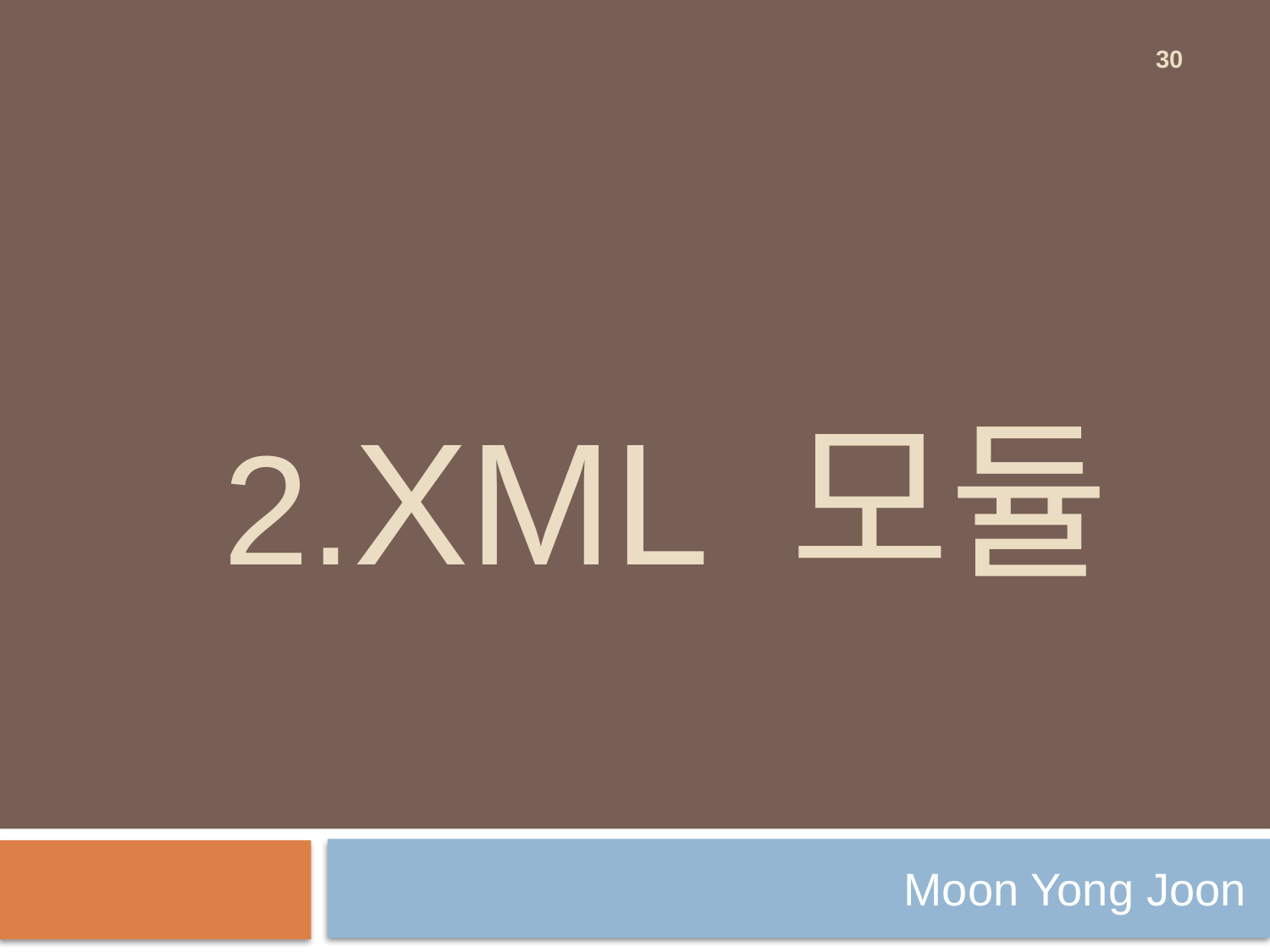

30
# 2.xml 모듈
Moon Yong Joon